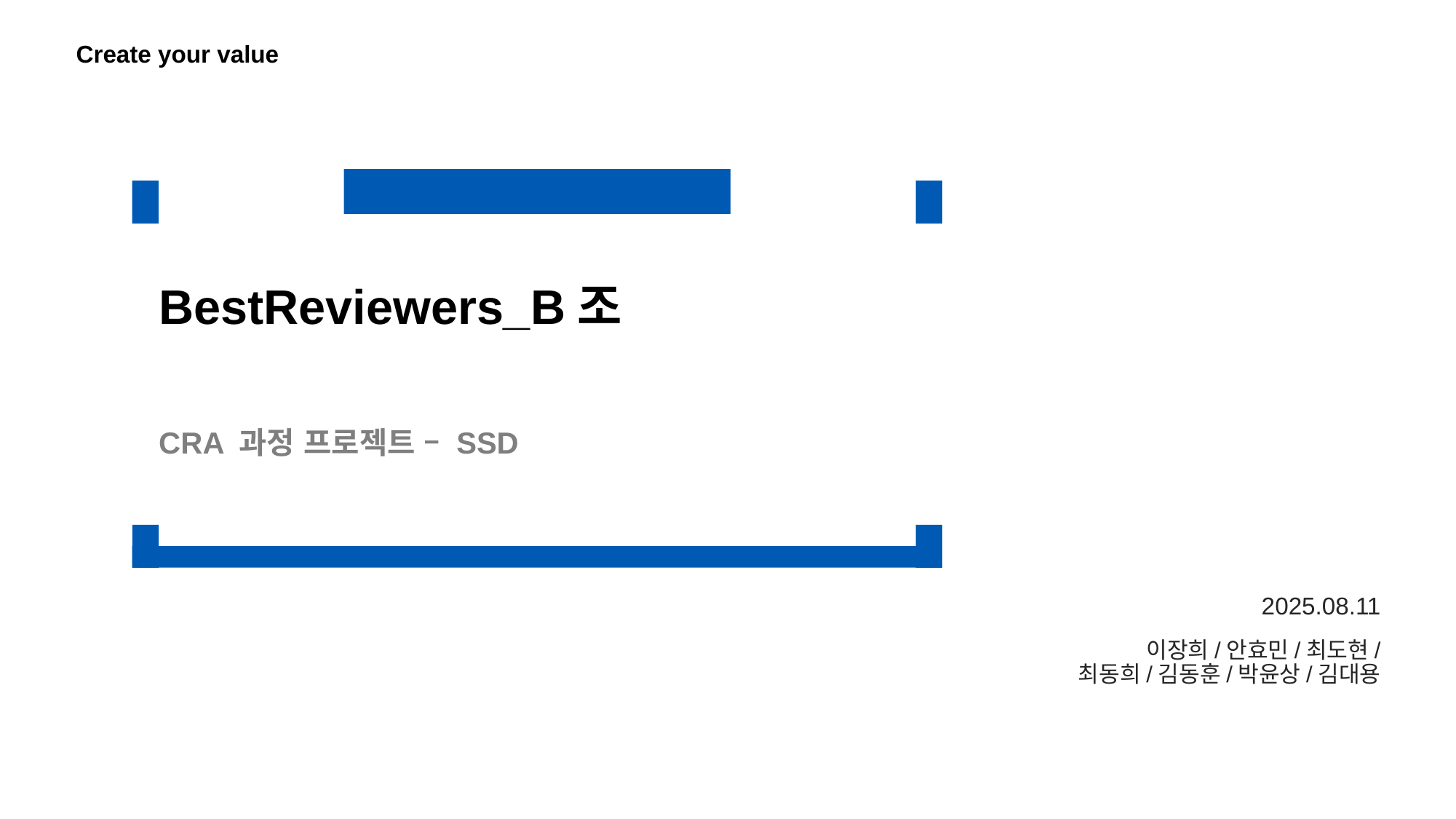

BestReviewers_B조
CRA 과정 프로젝트 – SSD
2025.08.11
이장희/안효민/최도현/
최동희/김동훈/박윤상/김대용